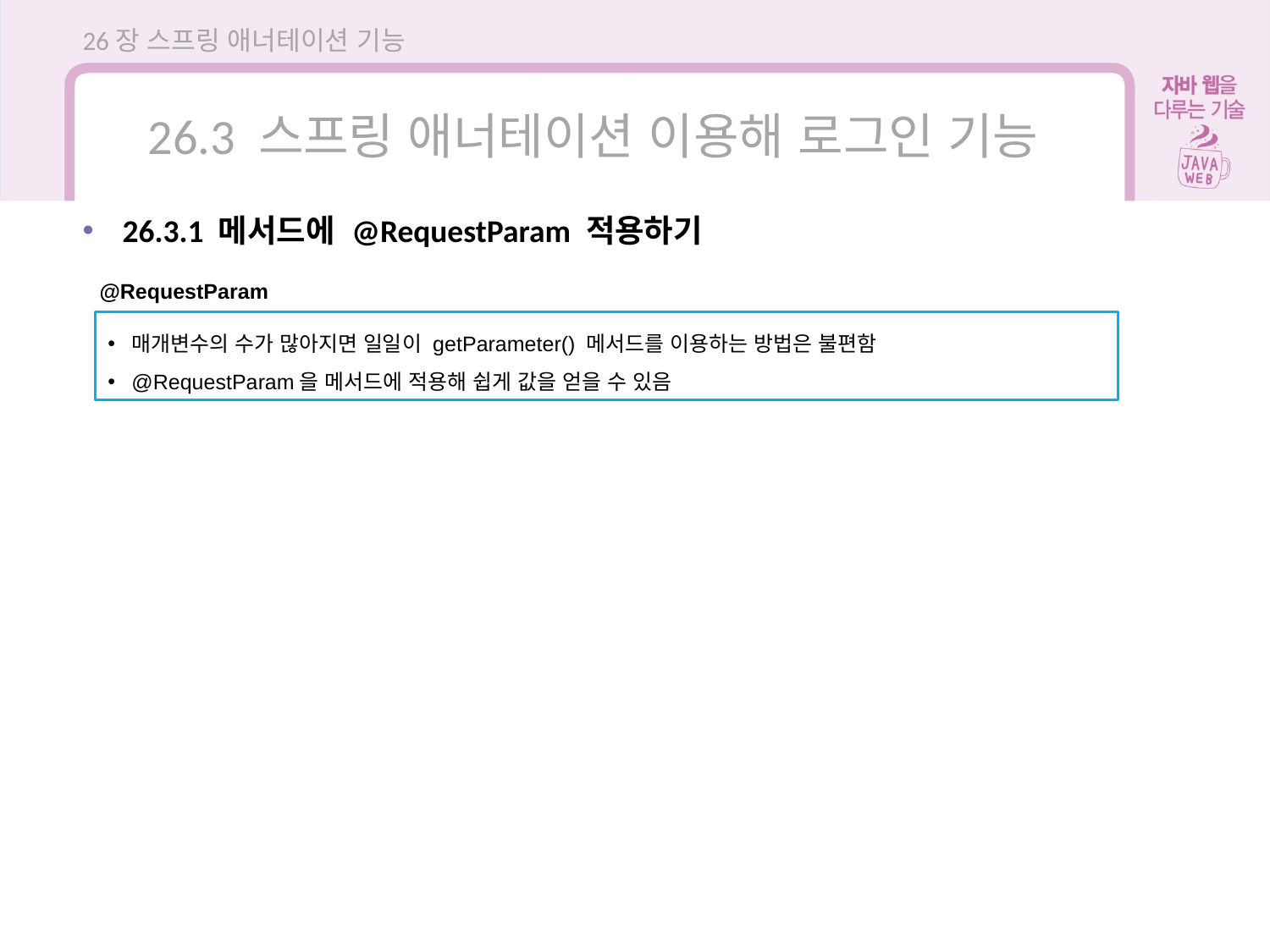

26장 스프링 애너테이션 기능
26.3 스프링 애너테이션 이용해 로그인 기능
26.3.1 메서드에 @RequestParam 적용하기
@RequestParam
매개변수의 수가 많아지면 일일이 getParameter() 메서드를 이용하는 방법은 불편함
@RequestParam을 메서드에 적용해 쉽게 값을 얻을 수 있음